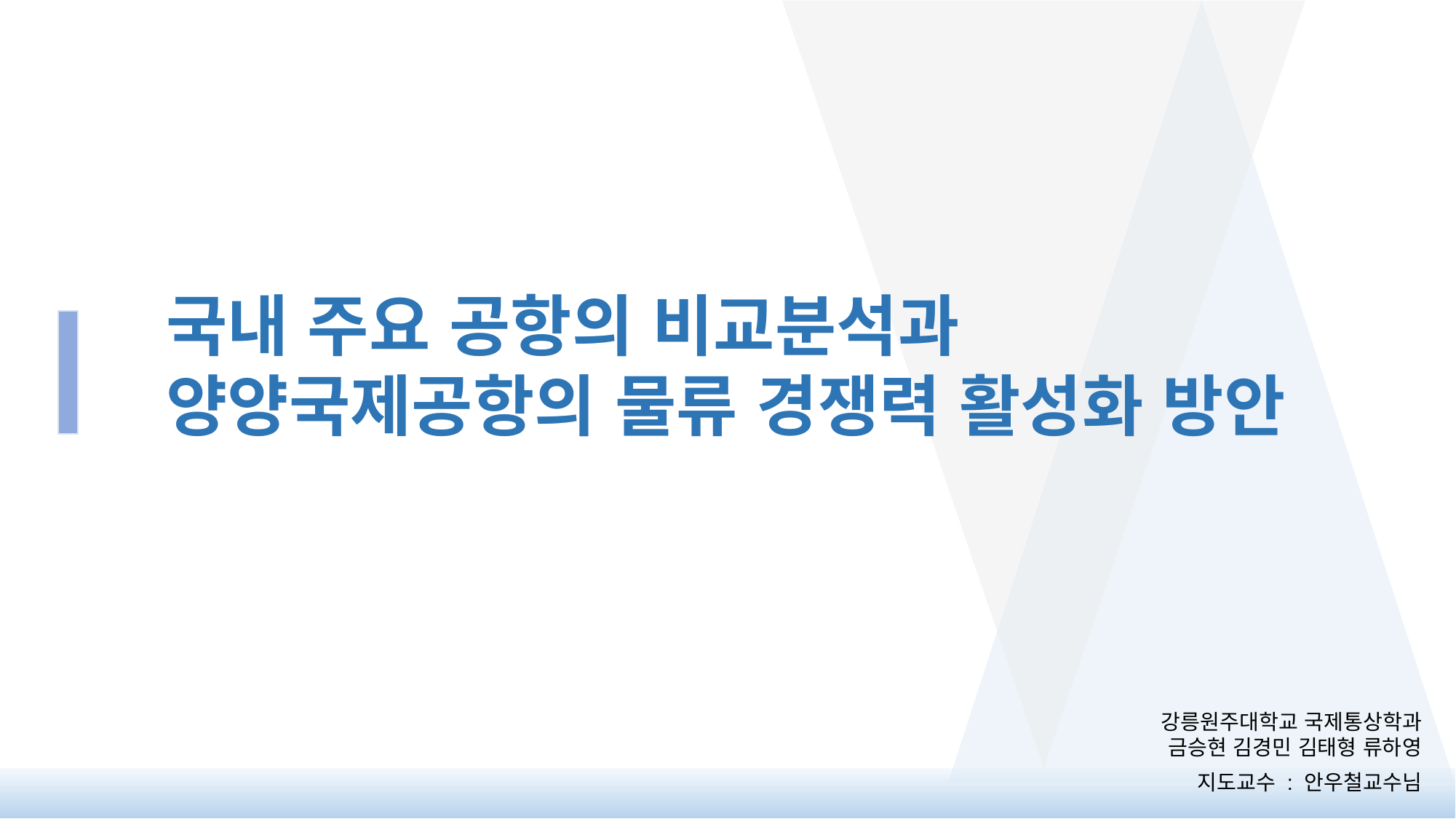

국내 주요 공항의 비교분석과
양양국제공항의 물류 경쟁력 활성화 방안

강릉원주대학교 국제통상학과
금승현 김경민 김태형 류하영

지도교수 : 안우철교수님